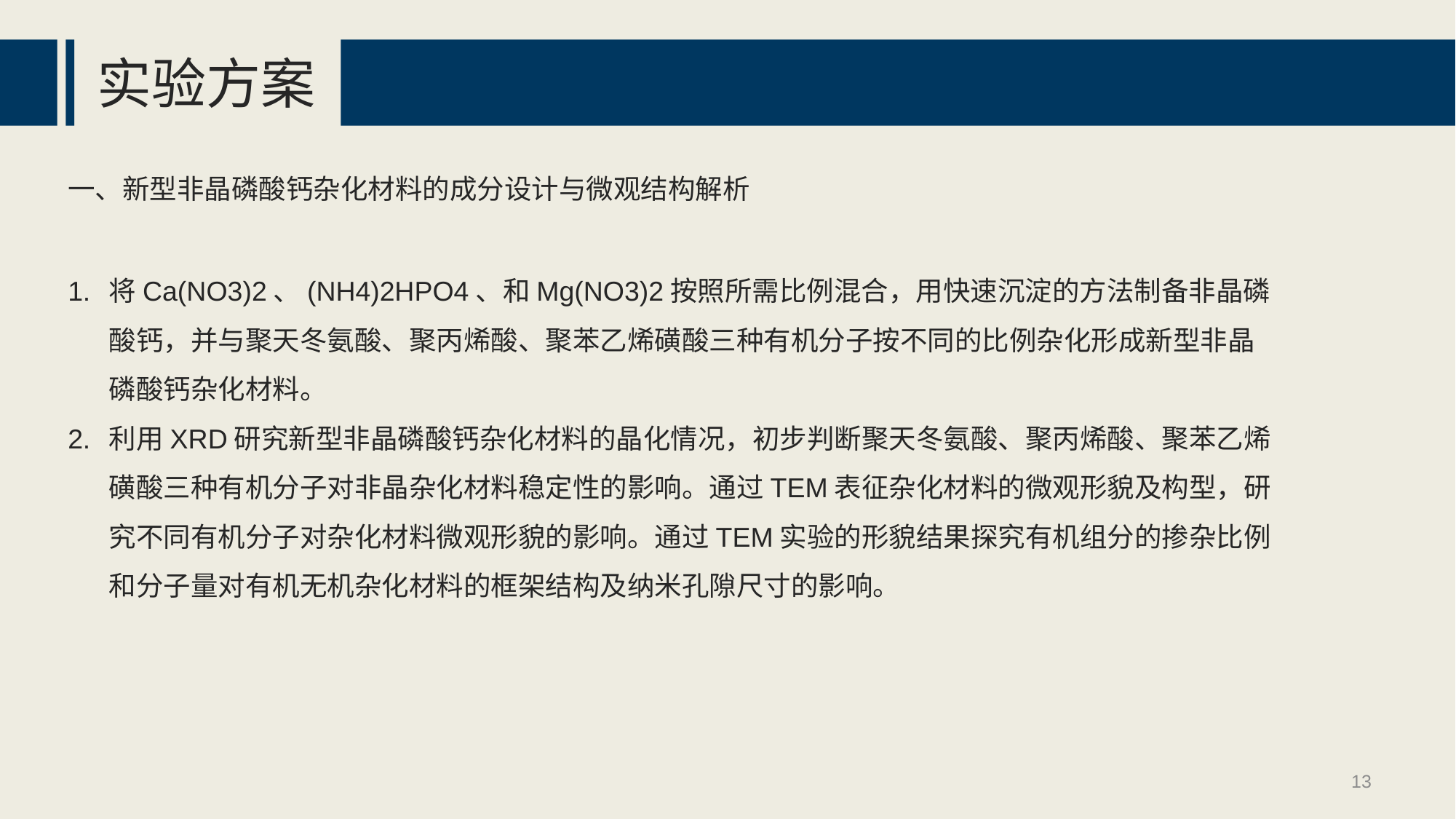

实验方案

一、新型非晶磷酸钙杂化材料的成分设计与微观结构解析
将Ca(NO3)2、(NH4)2HPO4、和Mg(NO3)2按照所需比例混合，用快速沉淀的方法制备非晶磷酸钙，并与聚天冬氨酸、聚丙烯酸、聚苯乙烯磺酸三种有机分子按不同的比例杂化形成新型非晶磷酸钙杂化材料。
利用XRD研究新型非晶磷酸钙杂化材料的晶化情况，初步判断聚天冬氨酸、聚丙烯酸、聚苯乙烯磺酸三种有机分子对非晶杂化材料稳定性的影响。通过TEM表征杂化材料的微观形貌及构型，研究不同有机分子对杂化材料微观形貌的影响。通过TEM实验的形貌结果探究有机组分的掺杂比例和分子量对有机无机杂化材料的框架结构及纳米孔隙尺寸的影响。
13